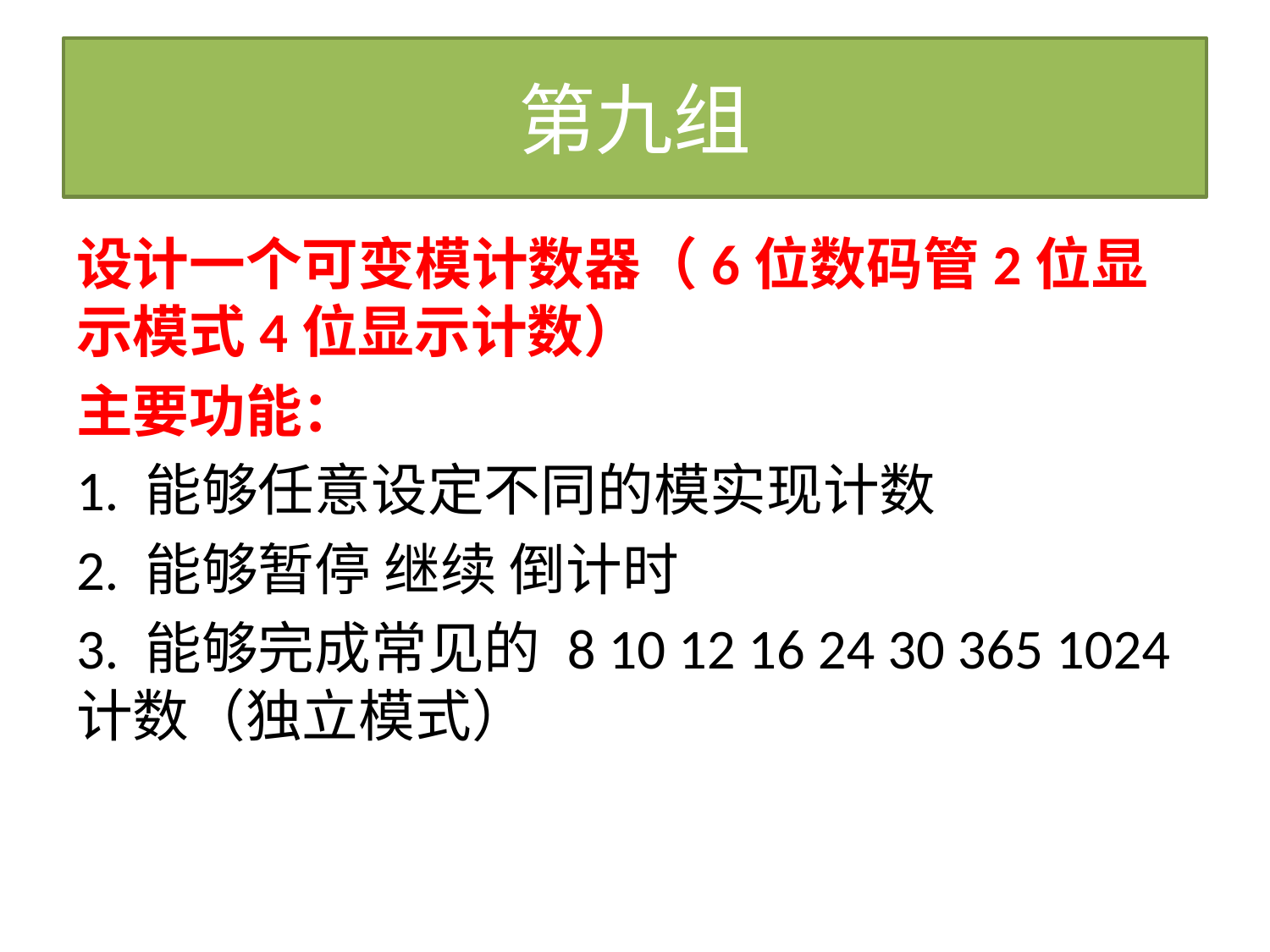

# 第九组
设计一个可变模计数器（6位数码管2位显示模式4位显示计数）
主要功能：
1. 能够任意设定不同的模实现计数
2. 能够暂停 继续 倒计时
3. 能够完成常见的 8 10 12 16 24 30 365 1024计数（独立模式）